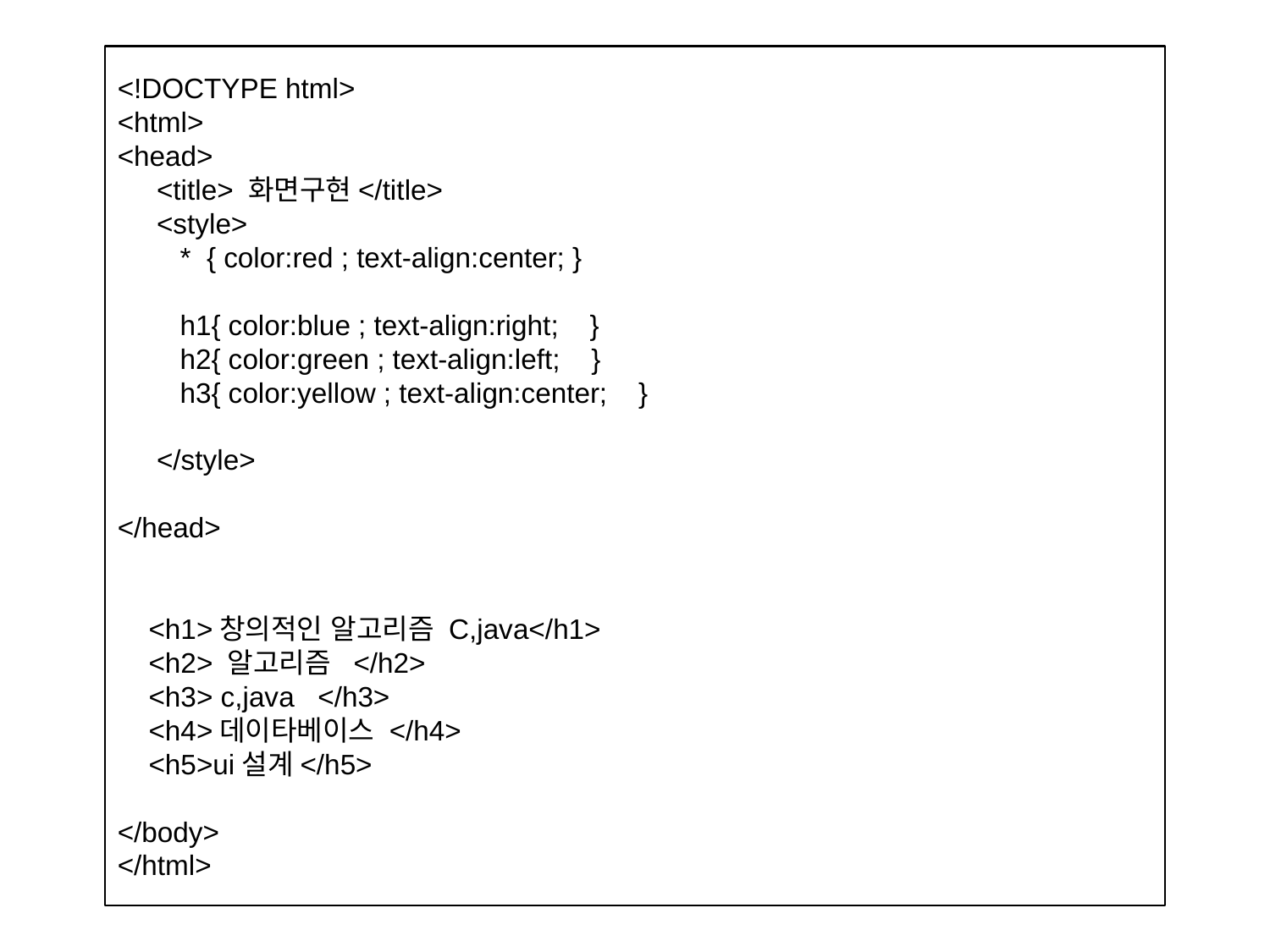

<!DOCTYPE html>
<html>
<head>
     <title> 화면구현</title>
     <style>
        *  { color:red ; text-align:center; }

        h1{ color:blue ; text-align:right;    }
        h2{ color:green ; text-align:left;    }
        h3{ color:yellow ; text-align:center;    }

     </style>

</head>

    <h1>창의적인 알고리즘 C,java</h1>
    <h2> 알고리즘  </h2>
    <h3> c,java   </h3>
    <h4>데이타베이스 </h4>
    <h5>ui설계</h5>

</body>
</html>